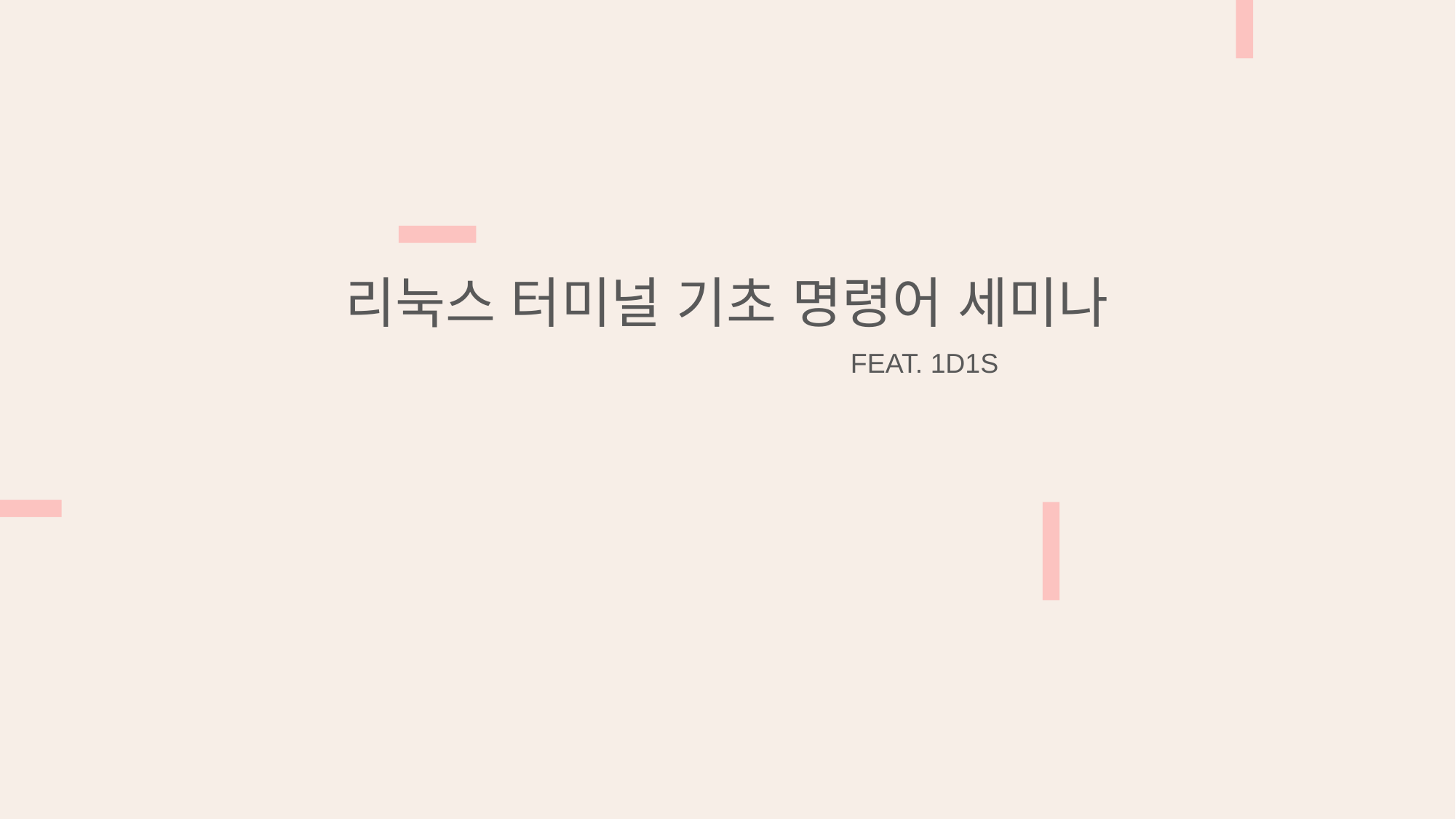

리눅스 터미널 기초 명령어 세미나
FEAT. 1D1S